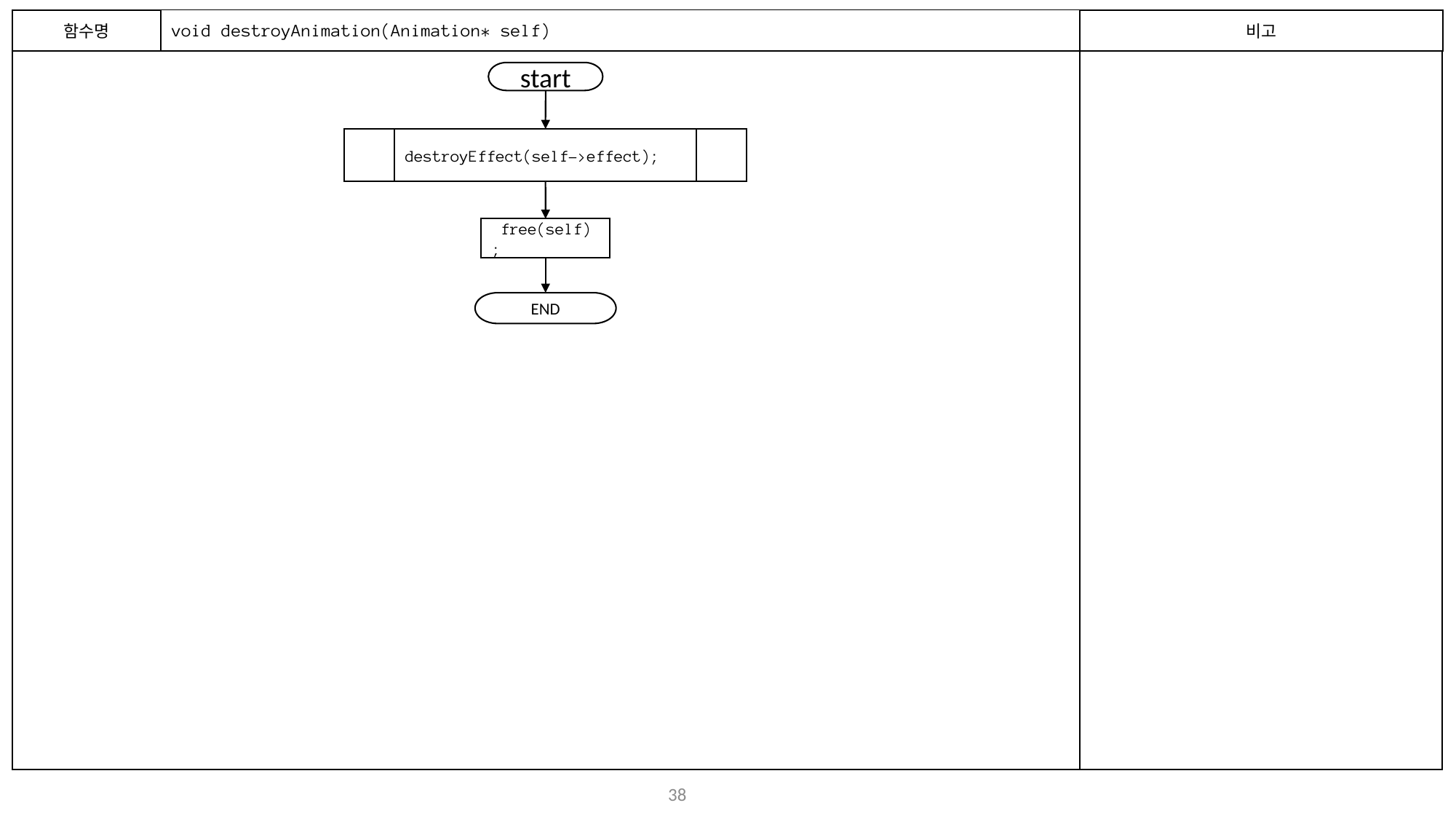

함수명
# void destroyAnimation(Animation* self)
비고

start
destroyEffect(self->effect);
 free(self);
END
38